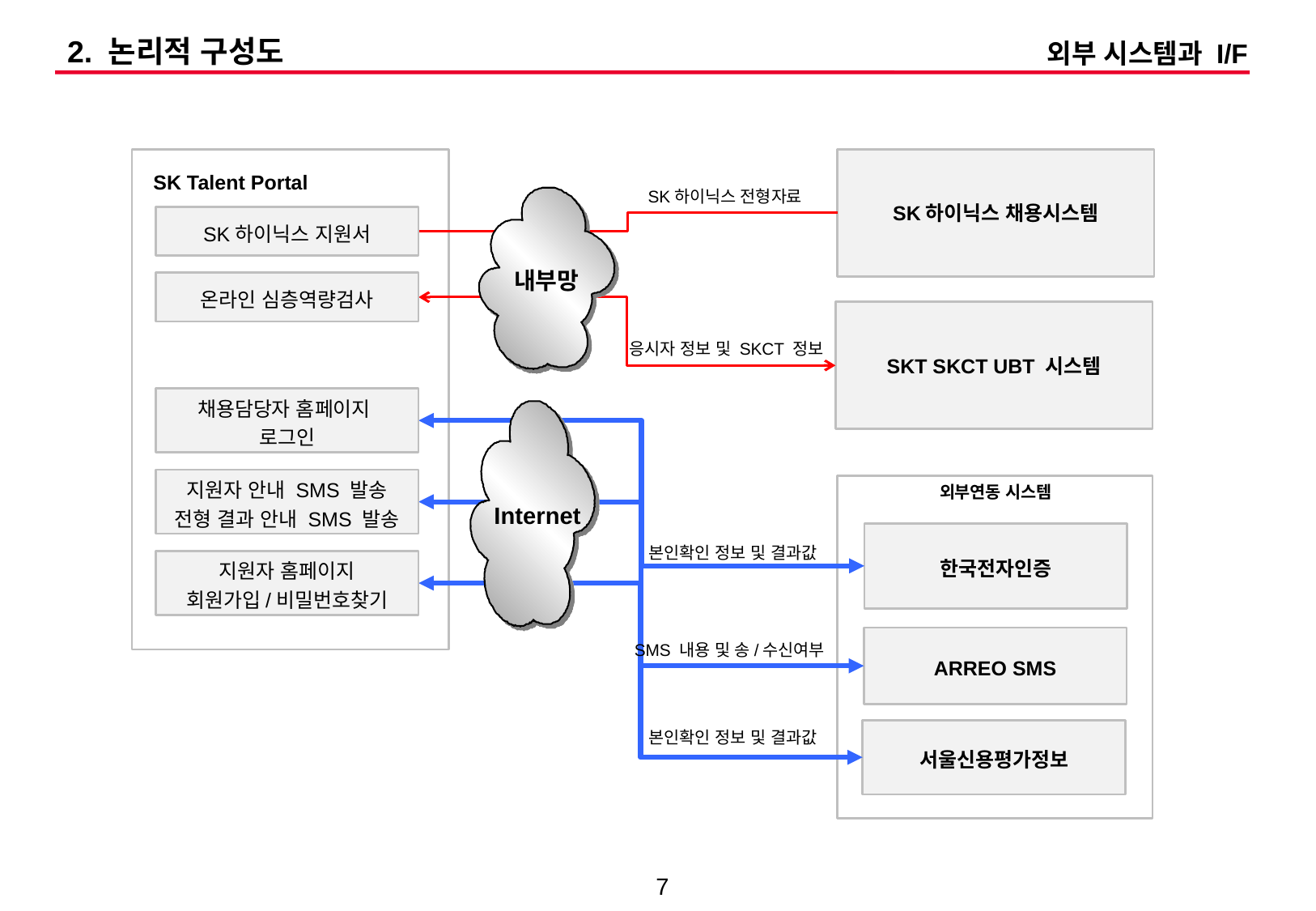

# 2. 논리적 구성도
외부 시스템과 I/F

SK하이닉스 채용시스템
SK Talent Portal
SK하이닉스 전형자료

SK하이닉스 지원서
내부망
온라인 심층역량검사
SKT SKCT UBT 시스템
응시자 정보 및 SKCT 정보
채용담당자 홈페이지
로그인

지원자 안내 SMS 발송
전형 결과 안내 SMS 발송

외부연동 시스템
Internet
한국전자인증
본인확인 정보 및 결과값
지원자 홈페이지
회원가입/비밀번호찾기
ARREO SMS
SMS 내용 및 송/수신여부
서울신용평가정보
본인확인 정보 및 결과값